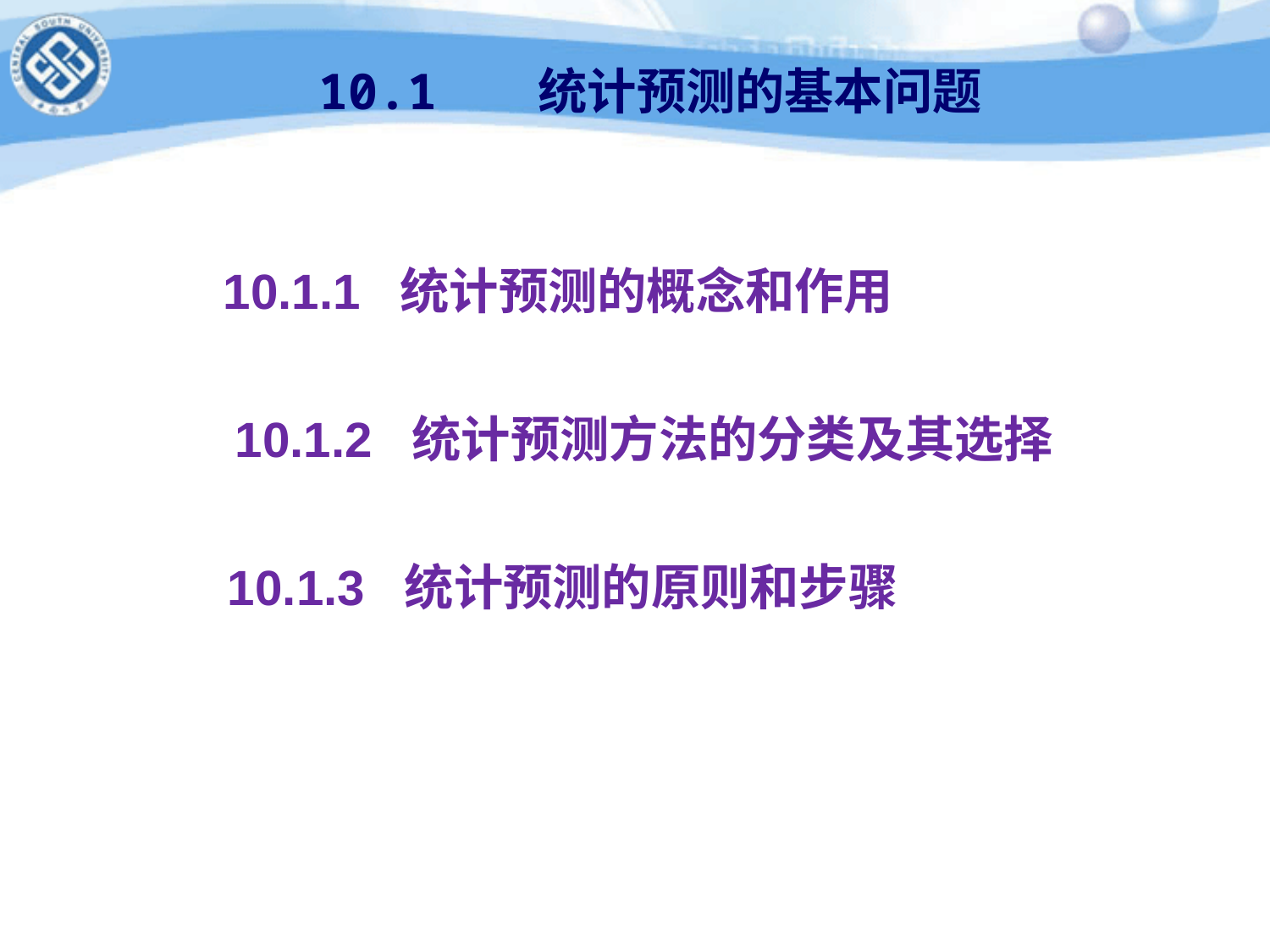

# 10.1   统计预测的基本问题
 10.1.1  统计预测的概念和作用
10.1.2  统计预测方法的分类及其选择
 10.1.3  统计预测的原则和步骤